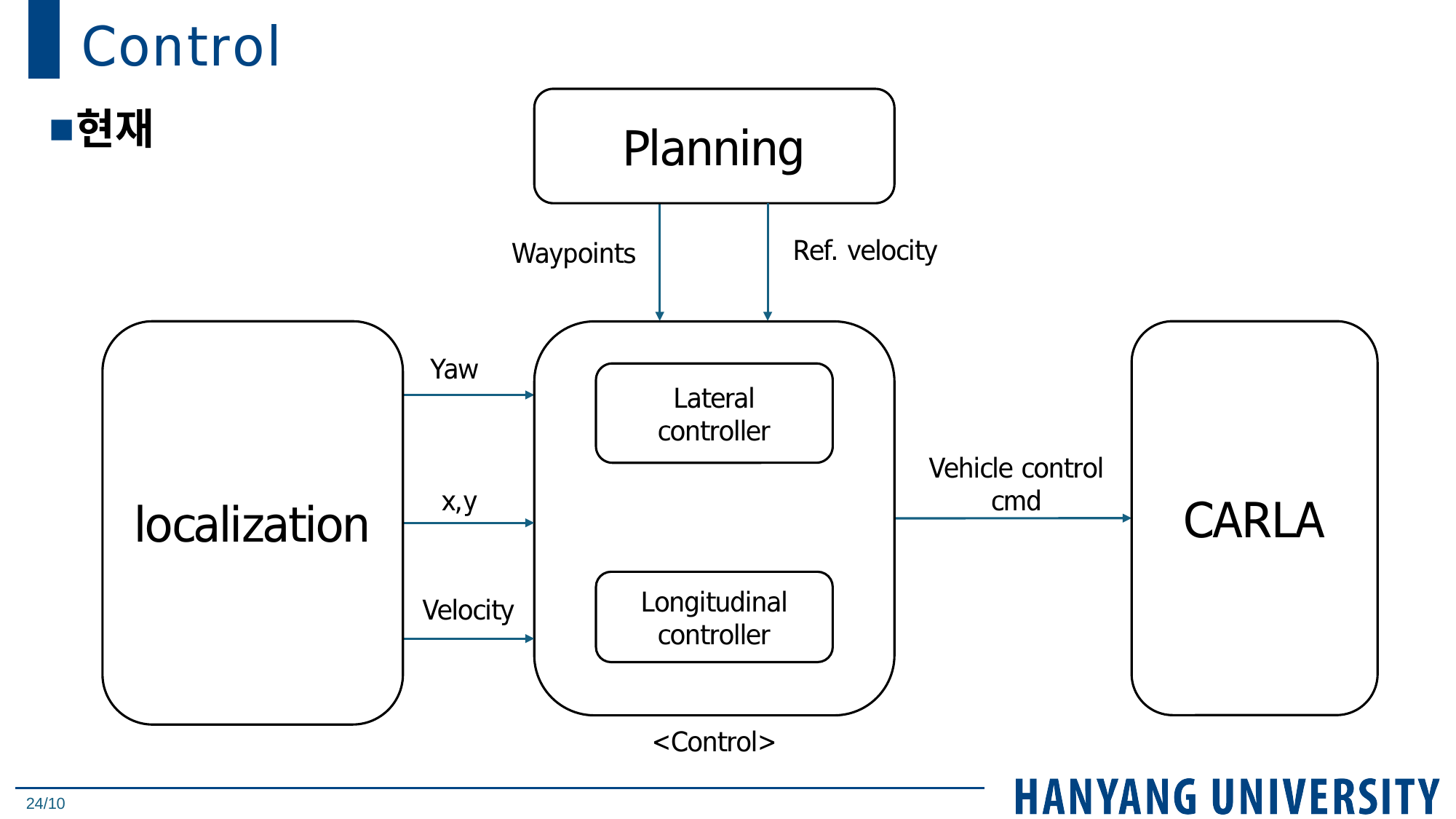

# Control
Planning
현재

Ref. velocity
Waypoints
CARLA
localization

Lateral
controller
Longitudinal
controller
Yaw
Vehicle control cmd
 x,y
Velocity
<Control>